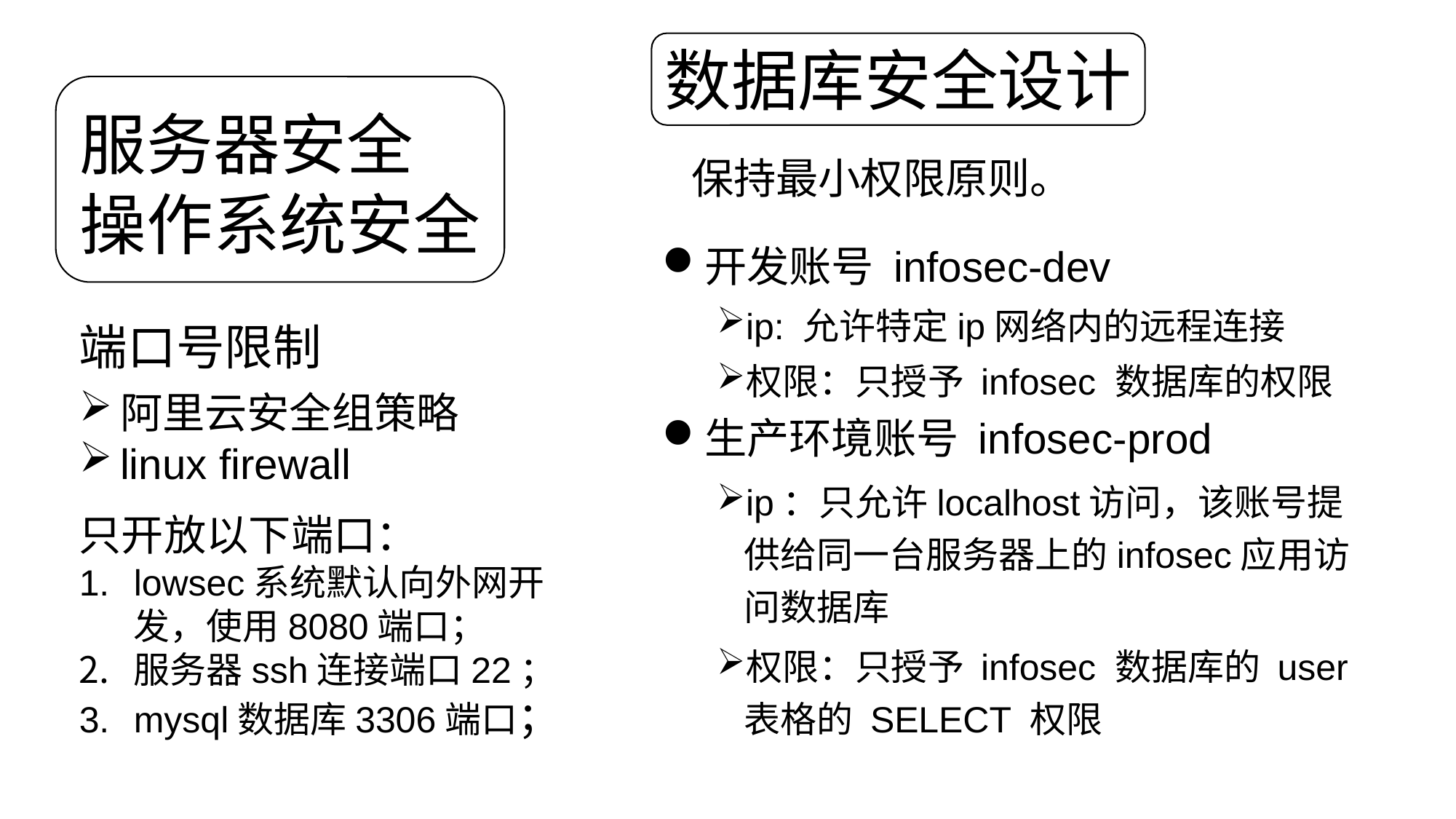

数据库安全设计

服务器安全
操作系统安全
保持最小权限原则。
开发账号 infosec-dev
ip: 允许特定ip网络内的远程连接
权限：只授予 infosec 数据库的权限
生产环境账号 infosec-prod
ip：只允许localhost访问，该账号提供给同一台服务器上的infosec应用访问数据库
权限：只授予 infosec 数据库的 user 表格的 SELECT 权限
端口号限制
阿里云安全组策略
linux firewall
只开放以下端口：
lowsec系统默认向外网开发，使用8080端口；
服务器ssh连接端口22；
mysql数据库3306端口；